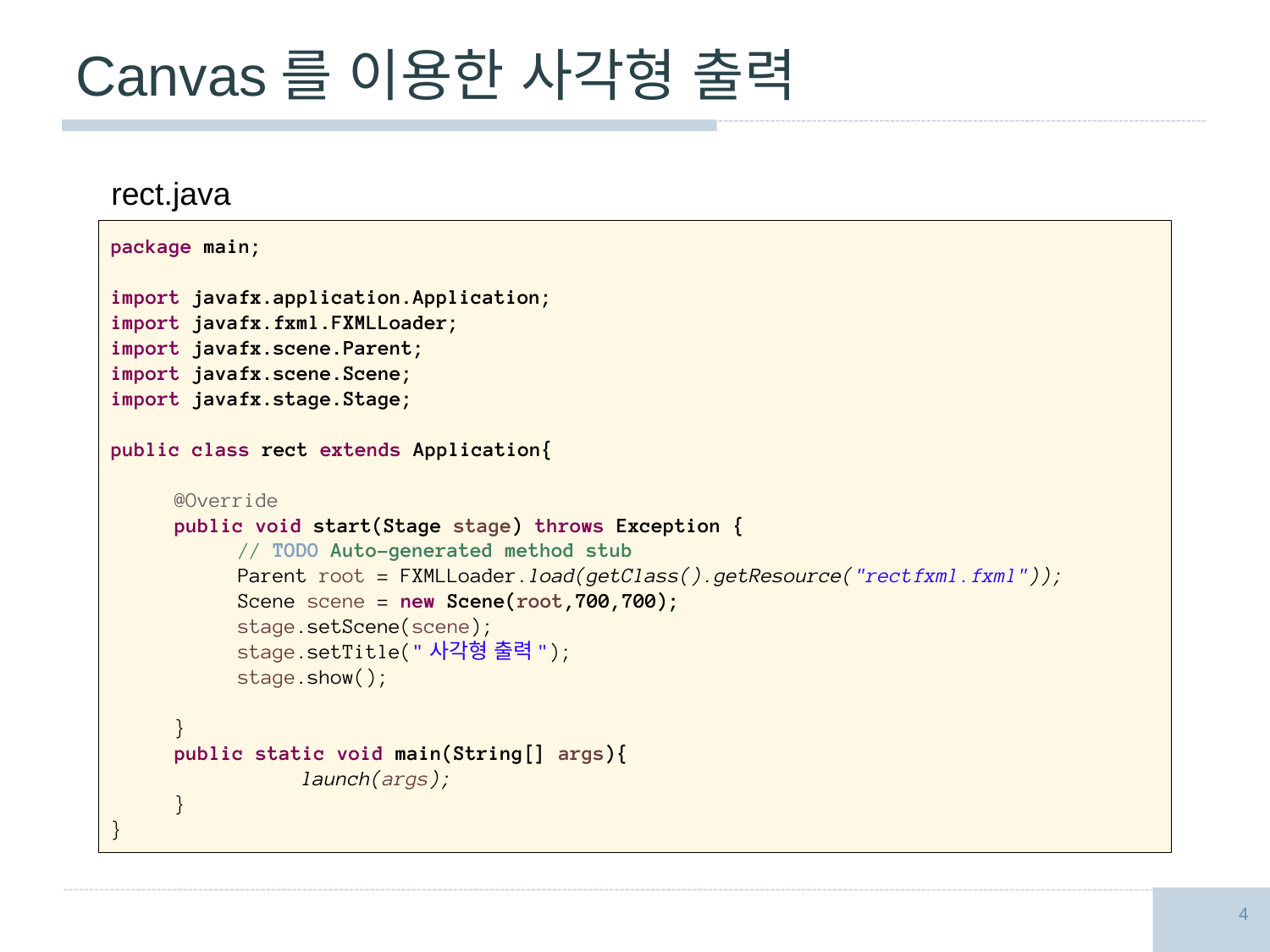

# Canvas를 이용한 사각형 출력
rect.java
package main;

import javafx.application.Application;
import javafx.fxml.FXMLLoader;
import javafx.scene.Parent;
import javafx.scene.Scene;
import javafx.stage.Stage;

public class rect extends Application{

@Override
public void start(Stage stage) throws Exception {
// TODO Auto-generated method stub
Parent root = FXMLLoader.load(getClass().getResource("rectfxml.fxml"));
Scene scene = new Scene(root,700,700);
stage.setScene(scene);
stage.setTitle("사각형 출력");
stage.show();

}
public static void main(String[] args){
	launch(args);
}
}